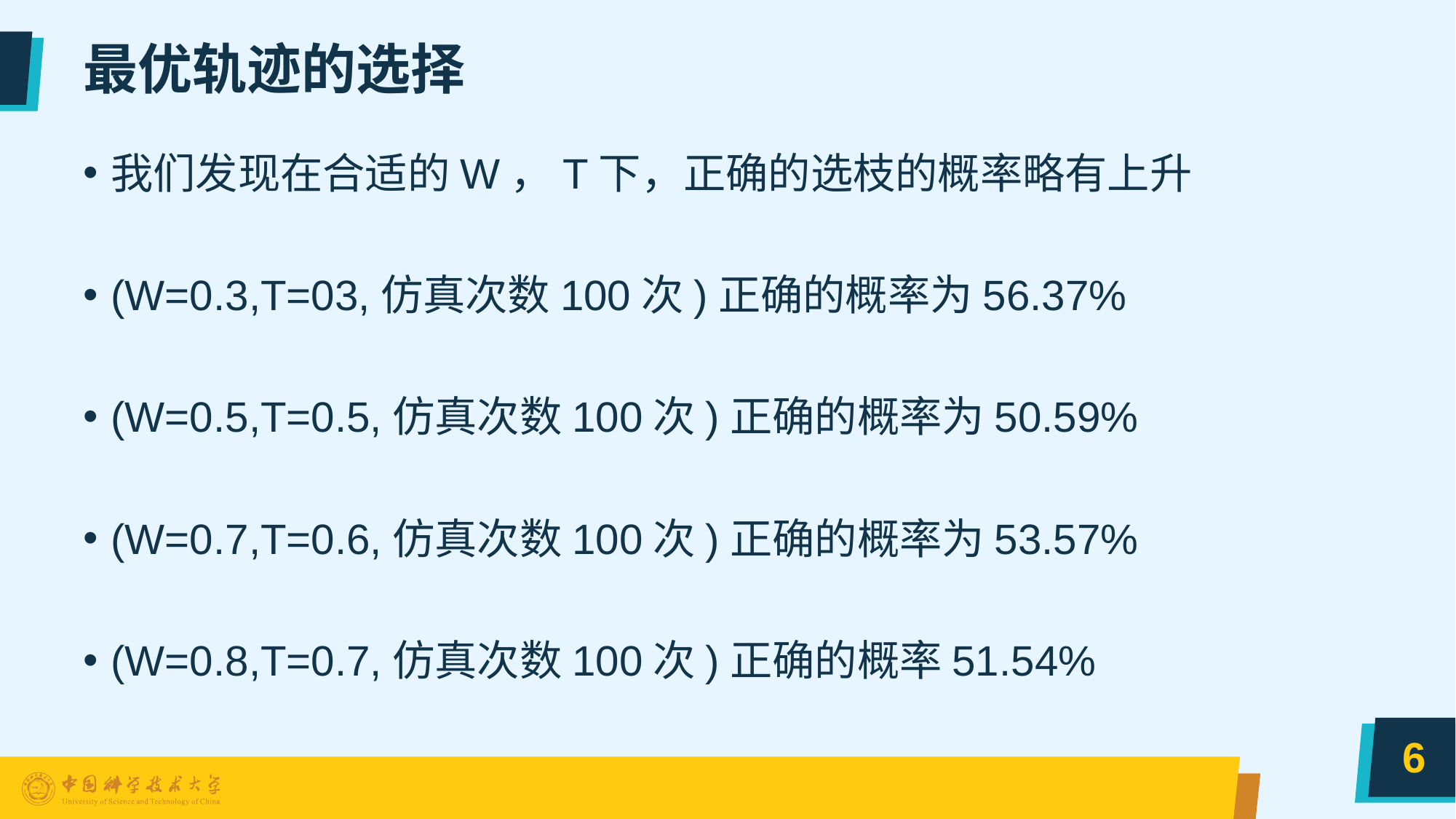

# 最优轨迹的选择
我们发现在合适的W，T下，正确的选枝的概率略有上升

(W=0.3,T=03,仿真次数100次)正确的概率为56.37%

(W=0.5,T=0.5,仿真次数100次)正确的概率为50.59%

(W=0.7,T=0.6,仿真次数100次)正确的概率为53.57%

(W=0.8,T=0.7,仿真次数100次)正确的概率51.54%

6